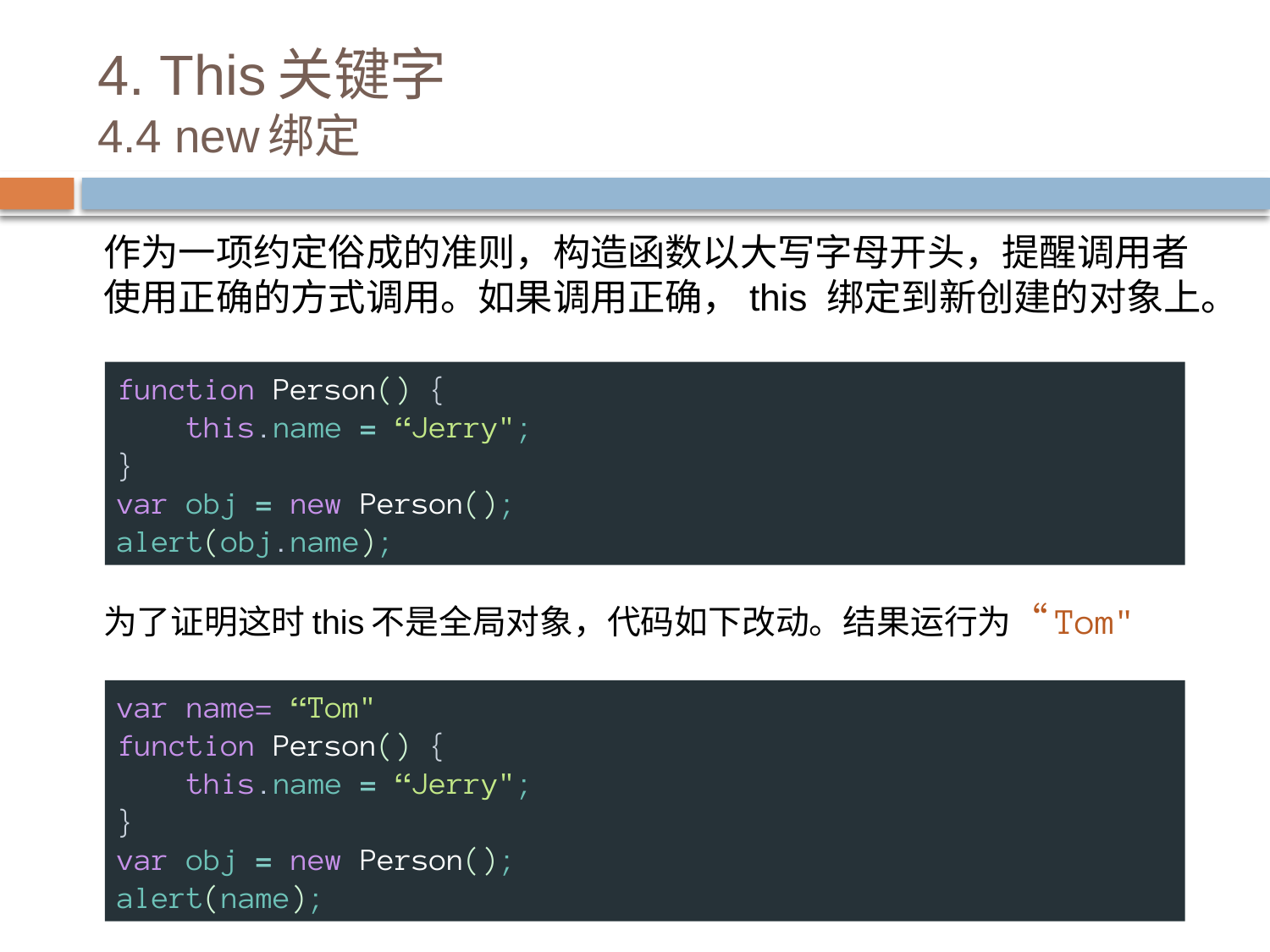

# 4. This关键字 4.4 new绑定
作为一项约定俗成的准则，构造函数以大写字母开头，提醒调用者使用正确的方式调用。如果调用正确，this 绑定到新创建的对象上。
function Person() {
    this.name = “Jerry";
}
var obj = new Person();
alert(obj.name);
为了证明这时this不是全局对象，代码如下改动。结果运行为“Tom"
var name= “Tom"
function Person() {
    this.name = “Jerry";
}
var obj = new Person();
alert(name);